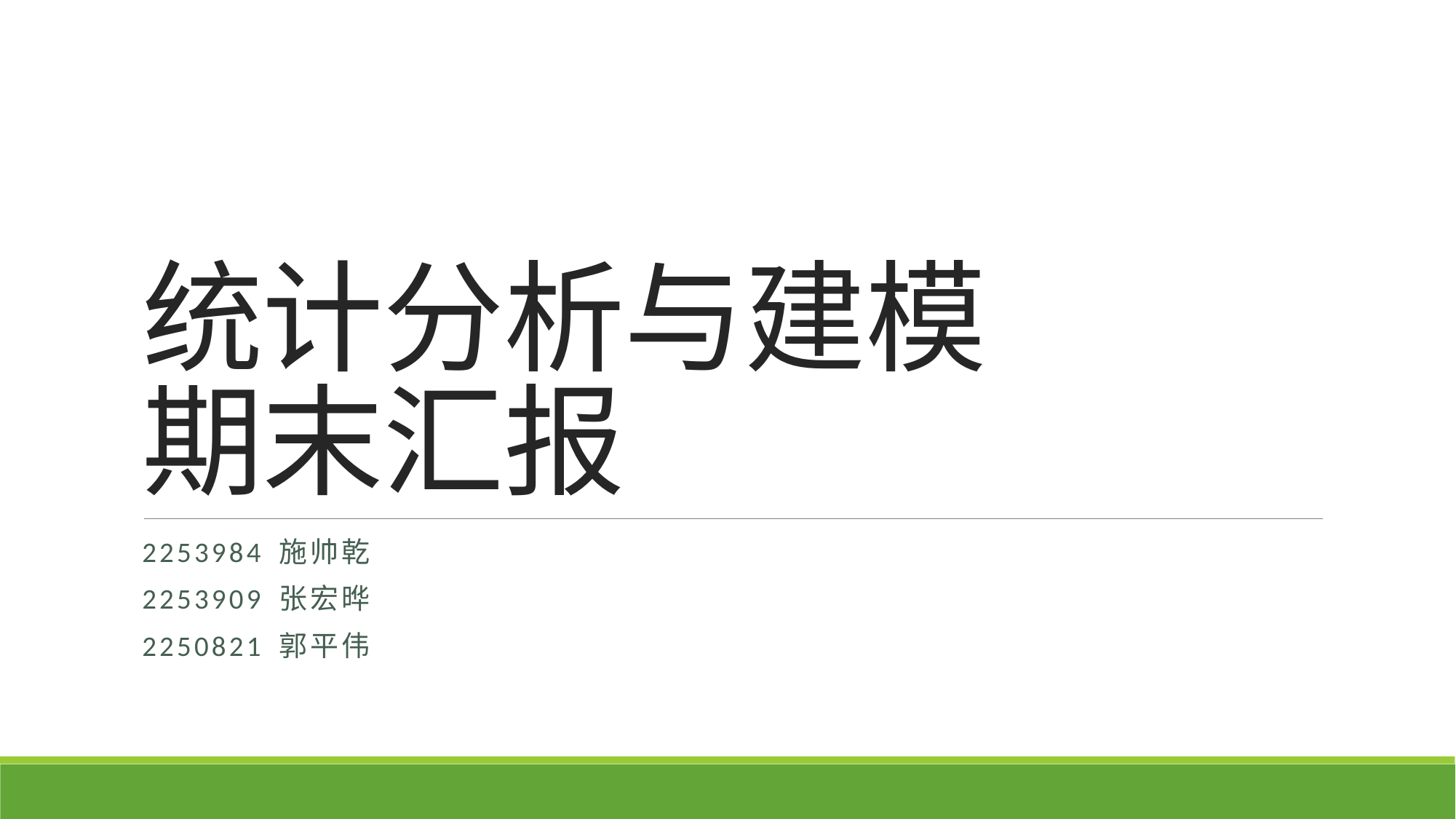

# 统计分析与建模 期末汇报
2253984 施帅乾
2253909 张宏晔
2250821 郭平伟